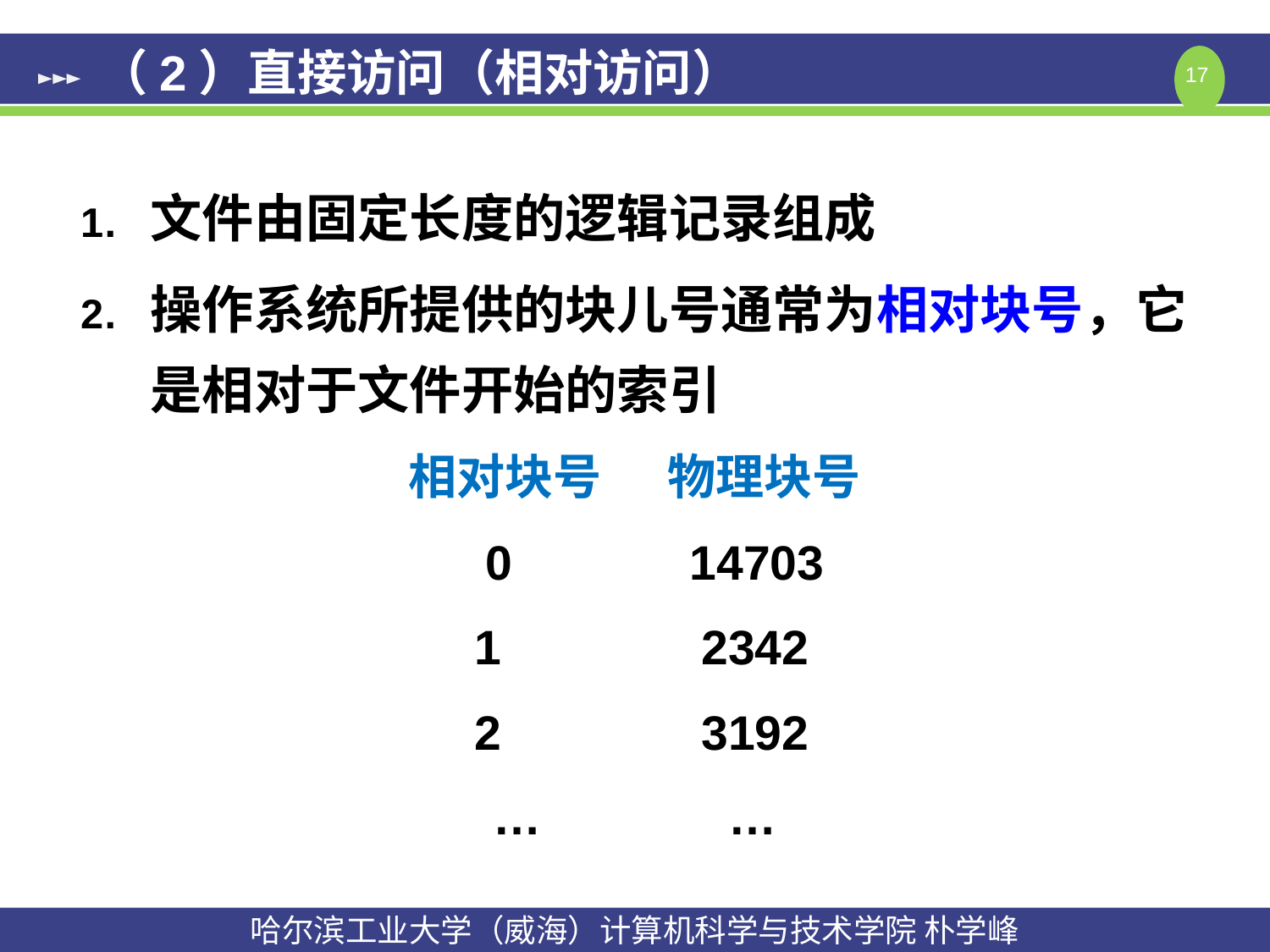

# （2）直接访问（相对访问）
文件由固定长度的逻辑记录组成
操作系统所提供的块儿号通常为相对块号，它是相对于文件开始的索引
相对块号      物理块号
   0	         14703
 1               2342
  2               3192
…              …